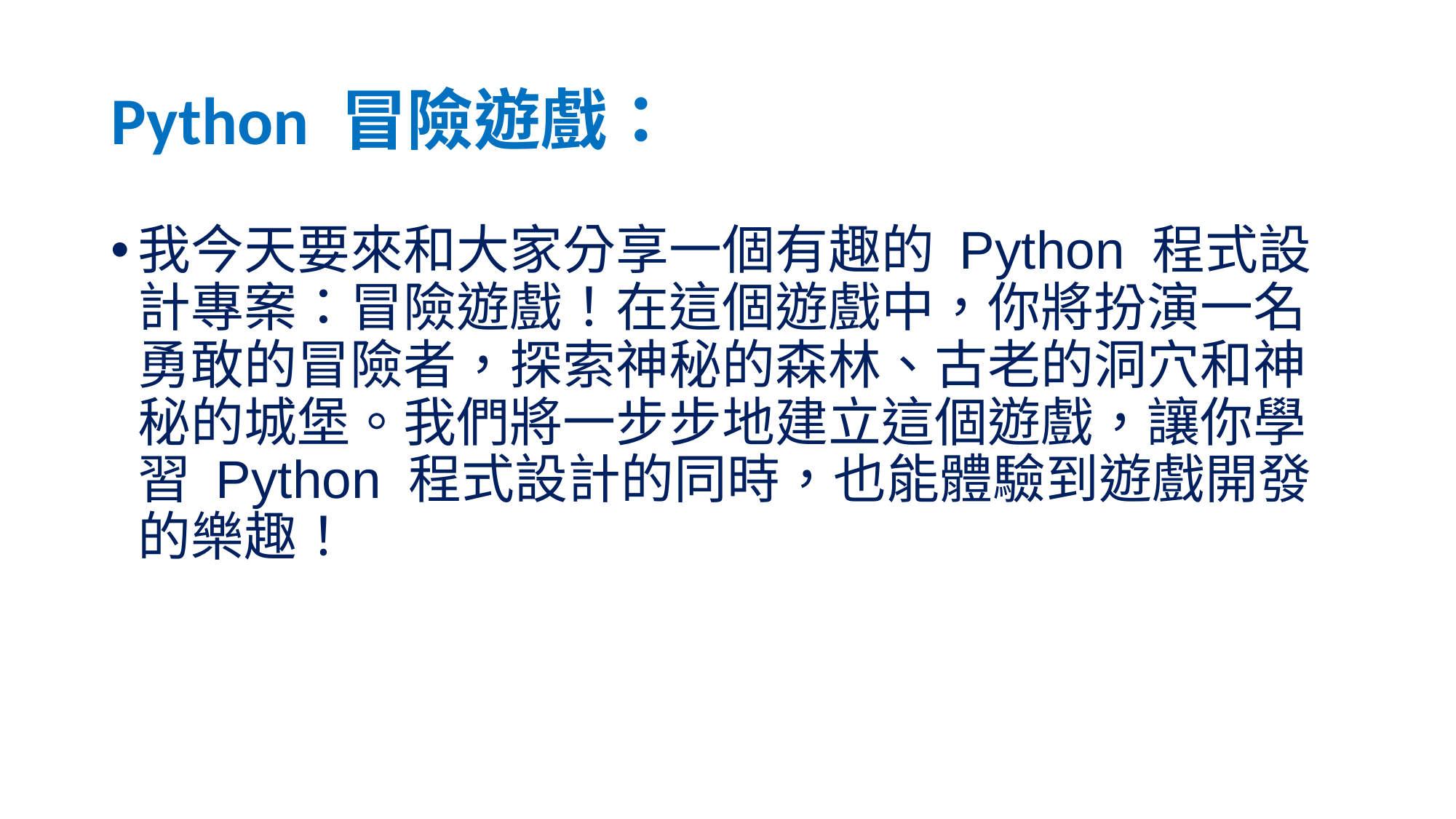

# Python 冒險遊戲：
我今天要來和大家分享一個有趣的 Python 程式設計專案：冒險遊戲！在這個遊戲中，你將扮演一名勇敢的冒險者，探索神秘的森林、古老的洞穴和神秘的城堡。我們將一步步地建立這個遊戲，讓你學習 Python 程式設計的同時，也能體驗到遊戲開發的樂趣！